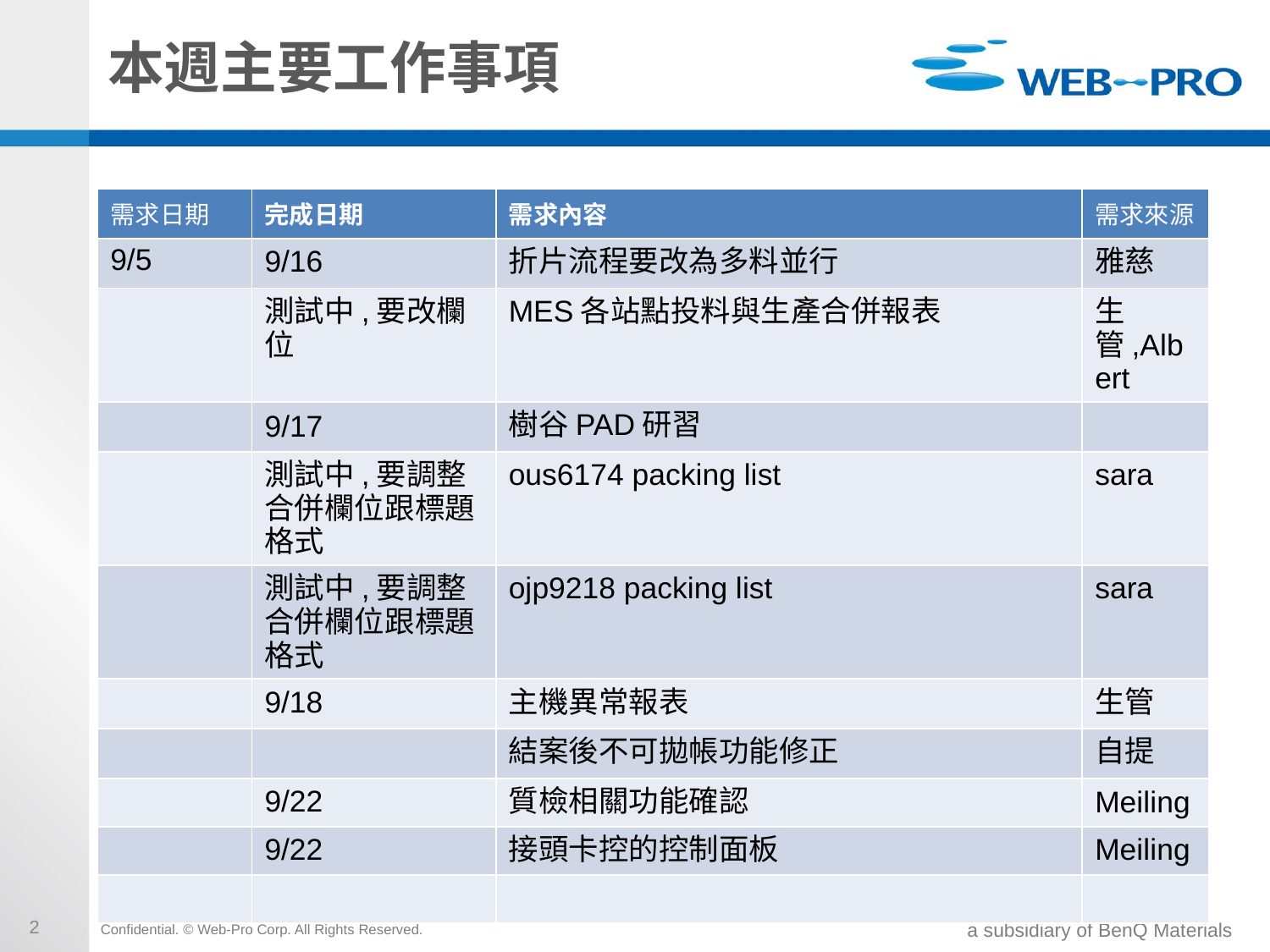

# 本週主要工作事項

| 需求日期 | 完成日期 | 需求內容 | 需求來源 |
| --- | --- | --- | --- |
| 9/5 | 9/16 | 折片流程要改為多料並行 | 雅慈 |
|  | 測試中,要改欄位 | MES各站點投料與生產合併報表 | 生管,Albert |
|  | 9/17 | 樹谷PAD研習 |  |
|  | 測試中,要調整合併欄位跟標題格式 | ous6174 packing list | sara |
|  | 測試中,要調整合併欄位跟標題格式 | ojp9218 packing list | sara |
|  | 9/18 | 主機異常報表 | 生管 |
|  |  | 結案後不可拋帳功能修正 | 自提 |
|  | 9/22 | 質檢相關功能確認 | Meiling |
|  | 9/22 | 接頭卡控的控制面板 | Meiling |
|  |  |  |  |
2